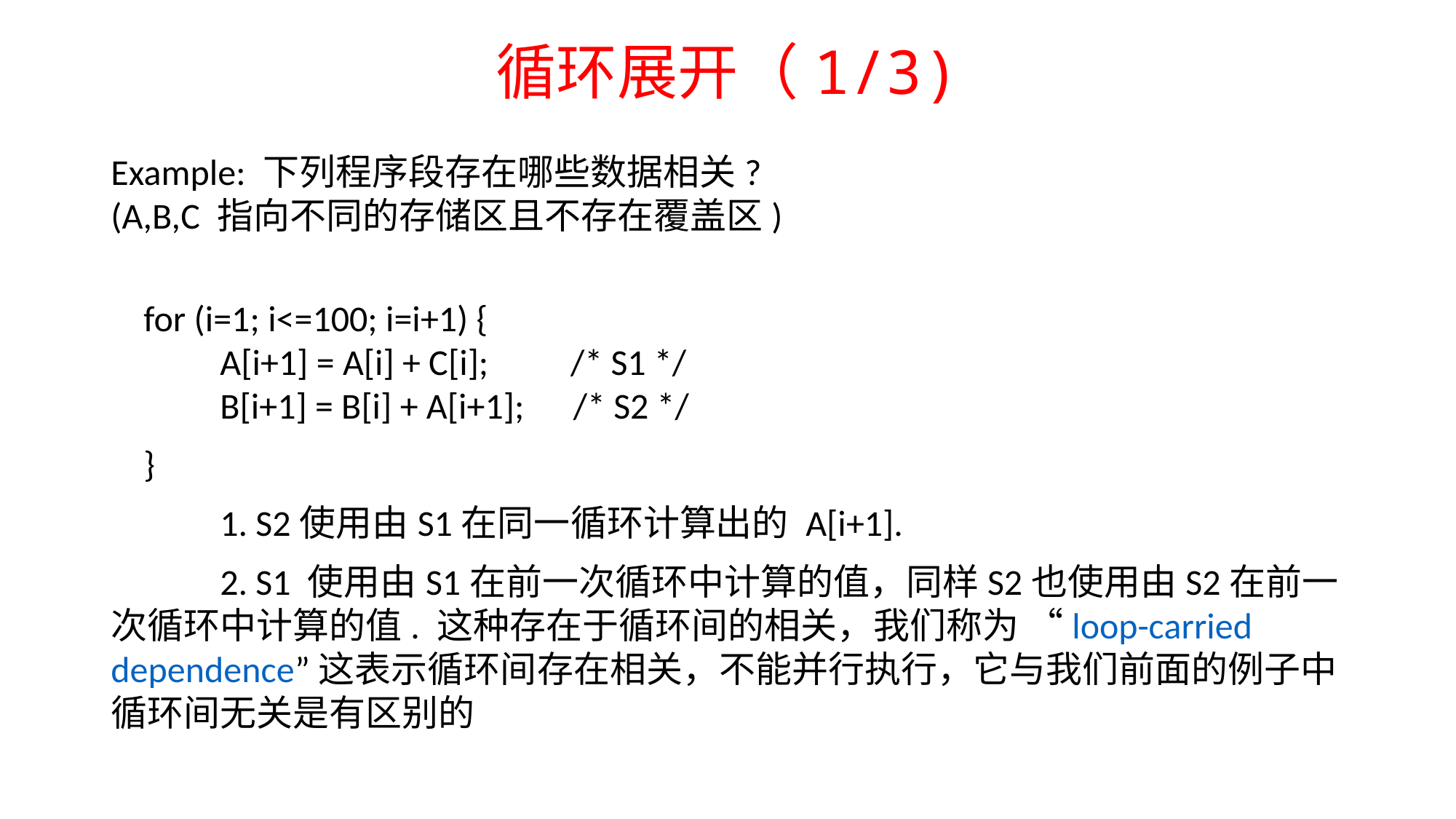

# 循环展开（1/3)
Example: 下列程序段存在哪些数据相关?
(A,B,C 指向不同的存储区且不存在覆盖区)
    for (i=1; i<=100; i=i+1) {
	A[i+1] = A[i] + C[i];          /* S1 */
	B[i+1] = B[i] + A[i+1];      /* S2 */
    }
	1. S2使用由S1在同一循环计算出的 A[i+1].
	2. S1 使用由S1在前一次循环中计算的值，同样S2也使用由S2在前一次循环中计算的值. 这种存在于循环间的相关，我们称为 “loop-carried dependence”这表示循环间存在相关，不能并行执行，它与我们前面的例子中循环间无关是有区别的